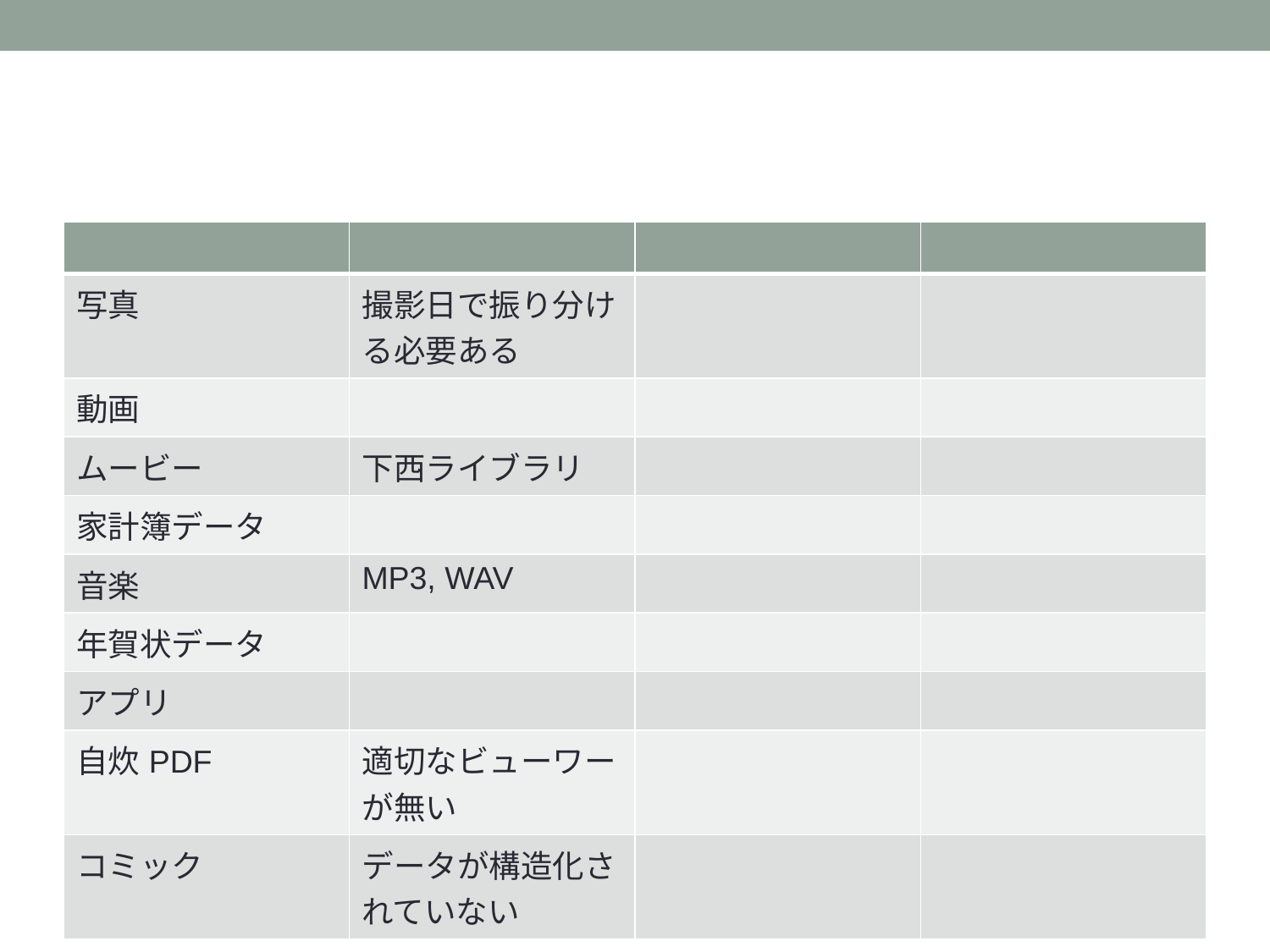

#
|  |  |  |  |
| --- | --- | --- | --- |
| 写真 | 撮影日で振り分ける必要ある |  |  |
| 動画 |  |  |  |
| ムービー | 下西ライブラリ |  |  |
| 家計簿データ |  |  |  |
| 音楽 | MP3, WAV |  |  |
| 年賀状データ |  |  |  |
| アプリ |  |  |  |
| 自炊PDF | 適切なビューワーが無い |  |  |
| コミック | データが構造化されていない |  |  |